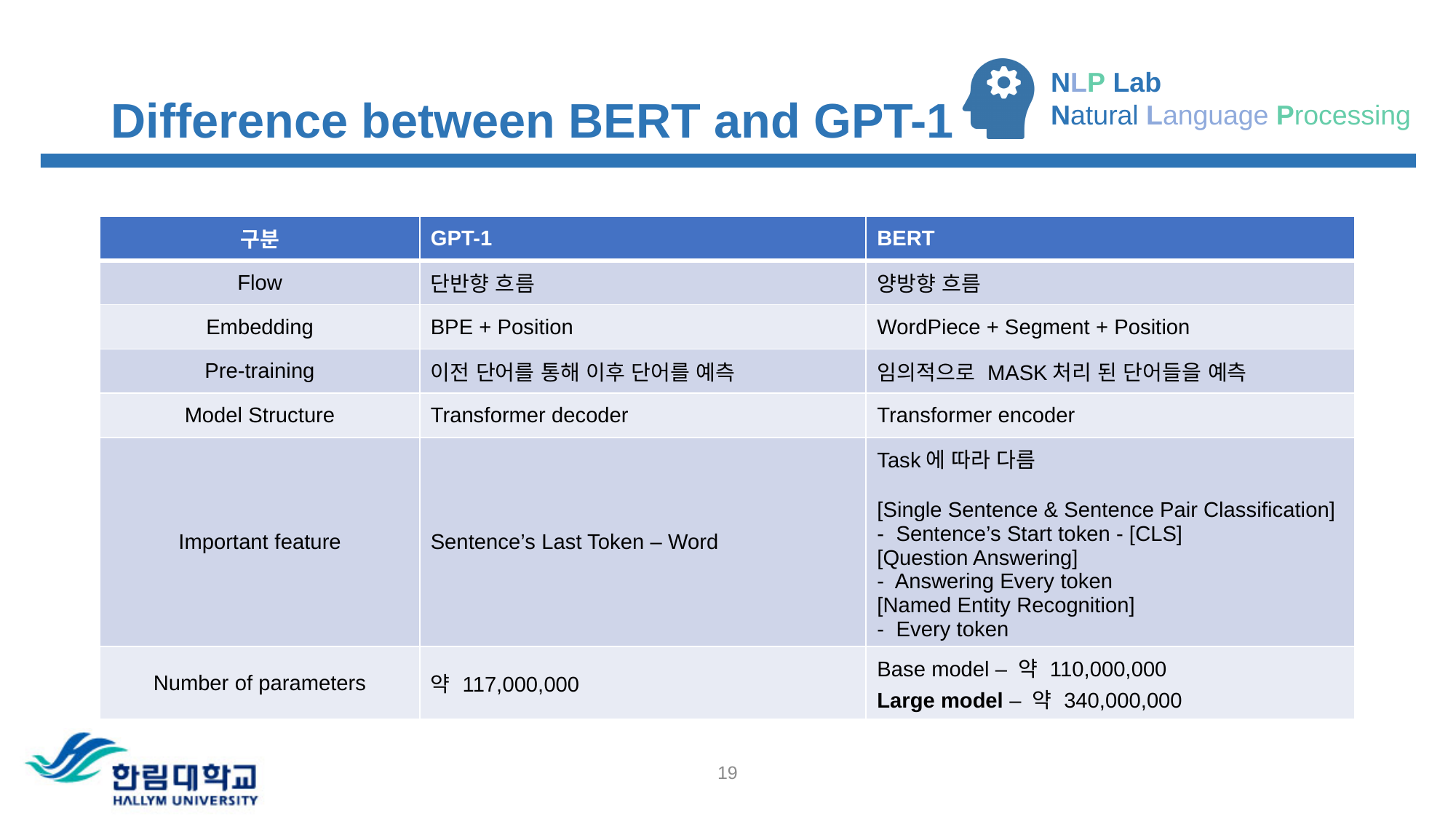

# Difference between BERT and GPT-1
| 구분 | GPT-1 | BERT |
| --- | --- | --- |
| Flow | 단반향 흐름 | 양방향 흐름 |
| Embedding | BPE + Position | WordPiece + Segment + Position |
| Pre-training | 이전 단어를 통해 이후 단어를 예측 | 임의적으로 MASK처리 된 단어들을 예측 |
| Model Structure | Transformer decoder | Transformer encoder |
| Important feature | Sentence’s Last Token – Word | Task에 따라 다름 [Single Sentence & Sentence Pair Classification] - Sentence’s Start token - [CLS] [Question Answering] - Answering Every token [Named Entity Recognition] - Every token |
| Number of parameters | 약 117,000,000 | Base model – 약 110,000,000 Large model – 약 340,000,000 |
19